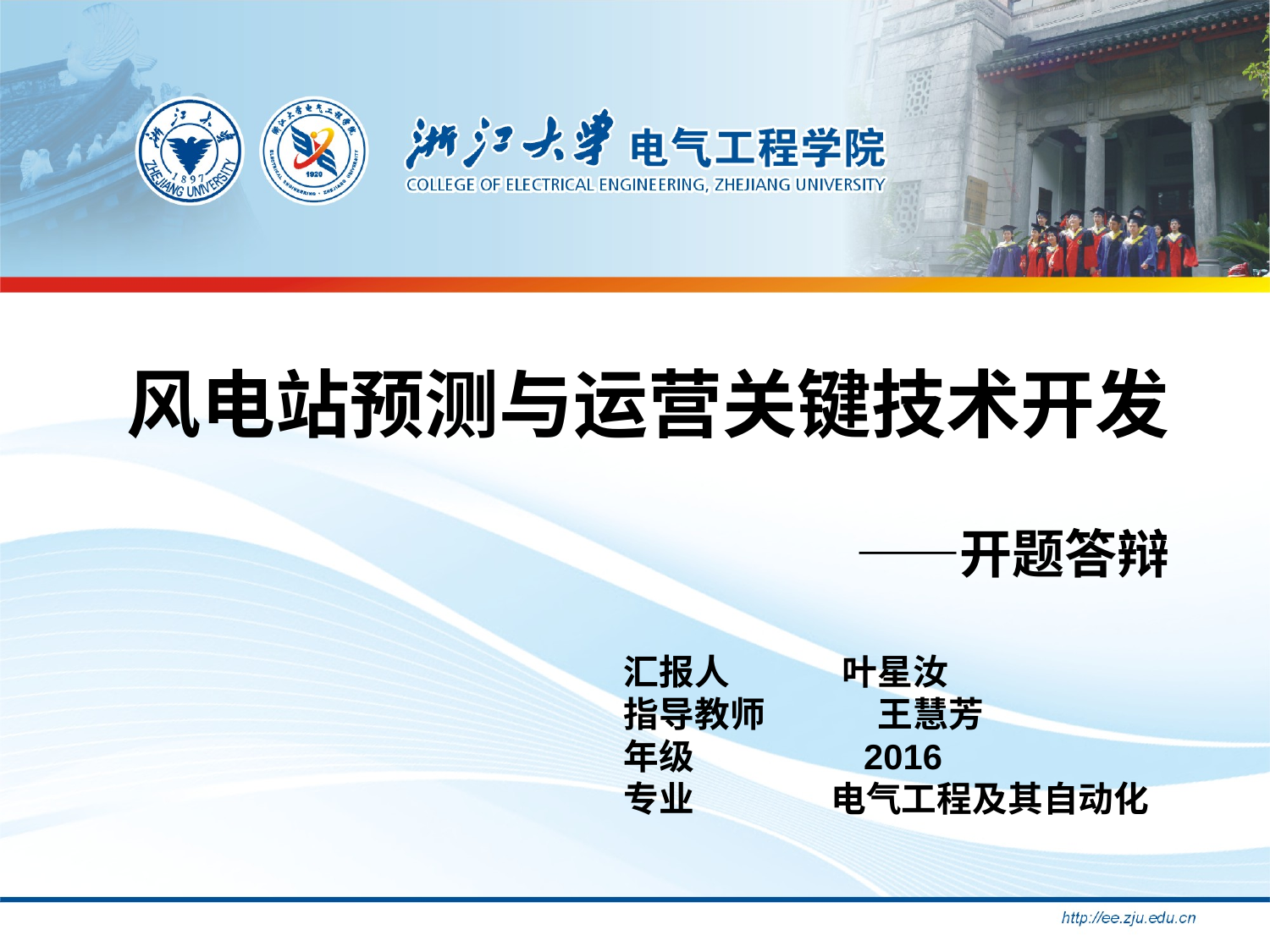

# 风电站预测与运营关键技术开发 ——开题答辩
汇报人              叶星汝
指导教师	王慧芳
年级	             2016
专业                 电气工程及其自动化